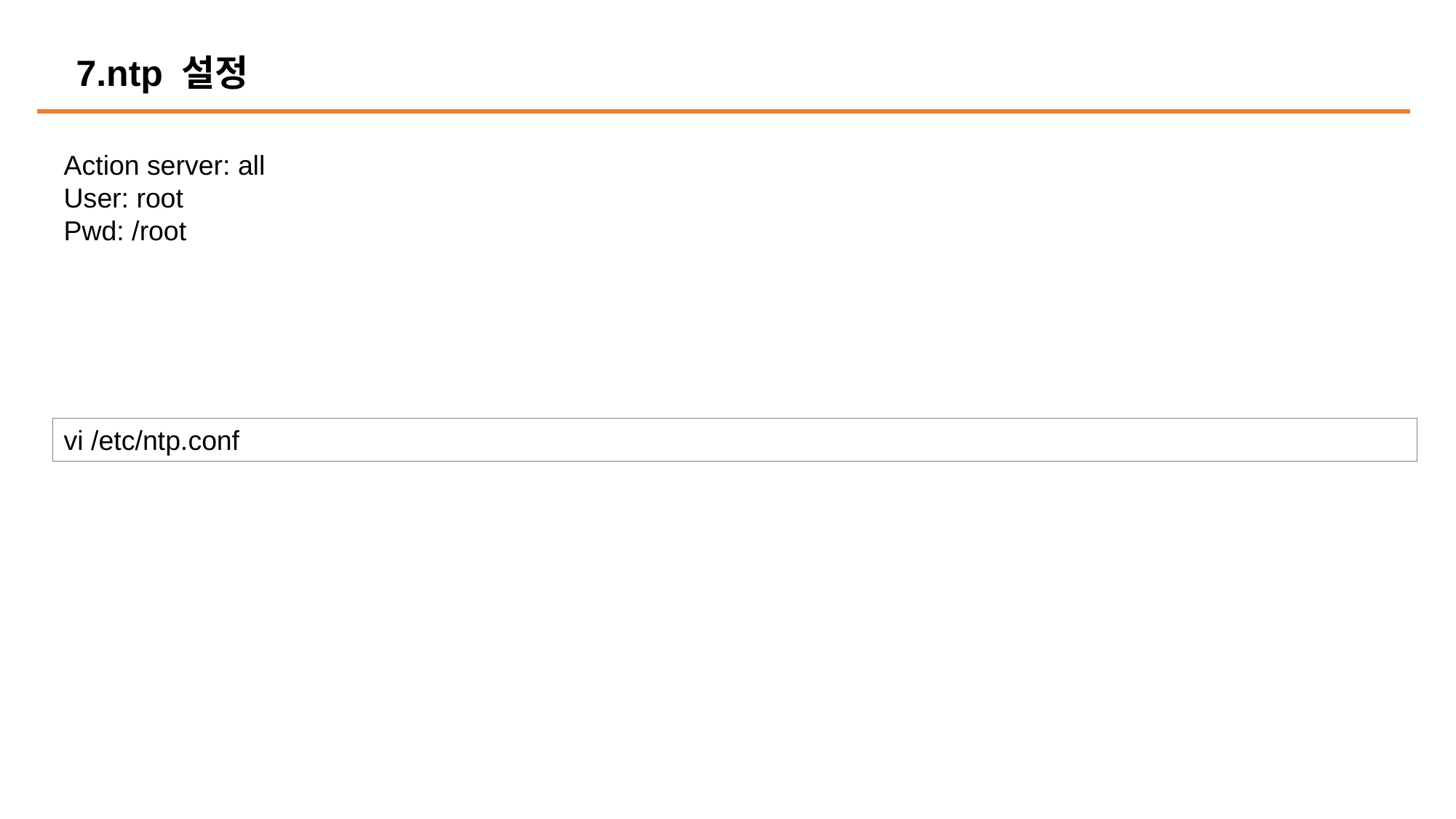

7.ntp 설정
Action server: all
User: root
Pwd: /root
vi /etc/ntp.conf